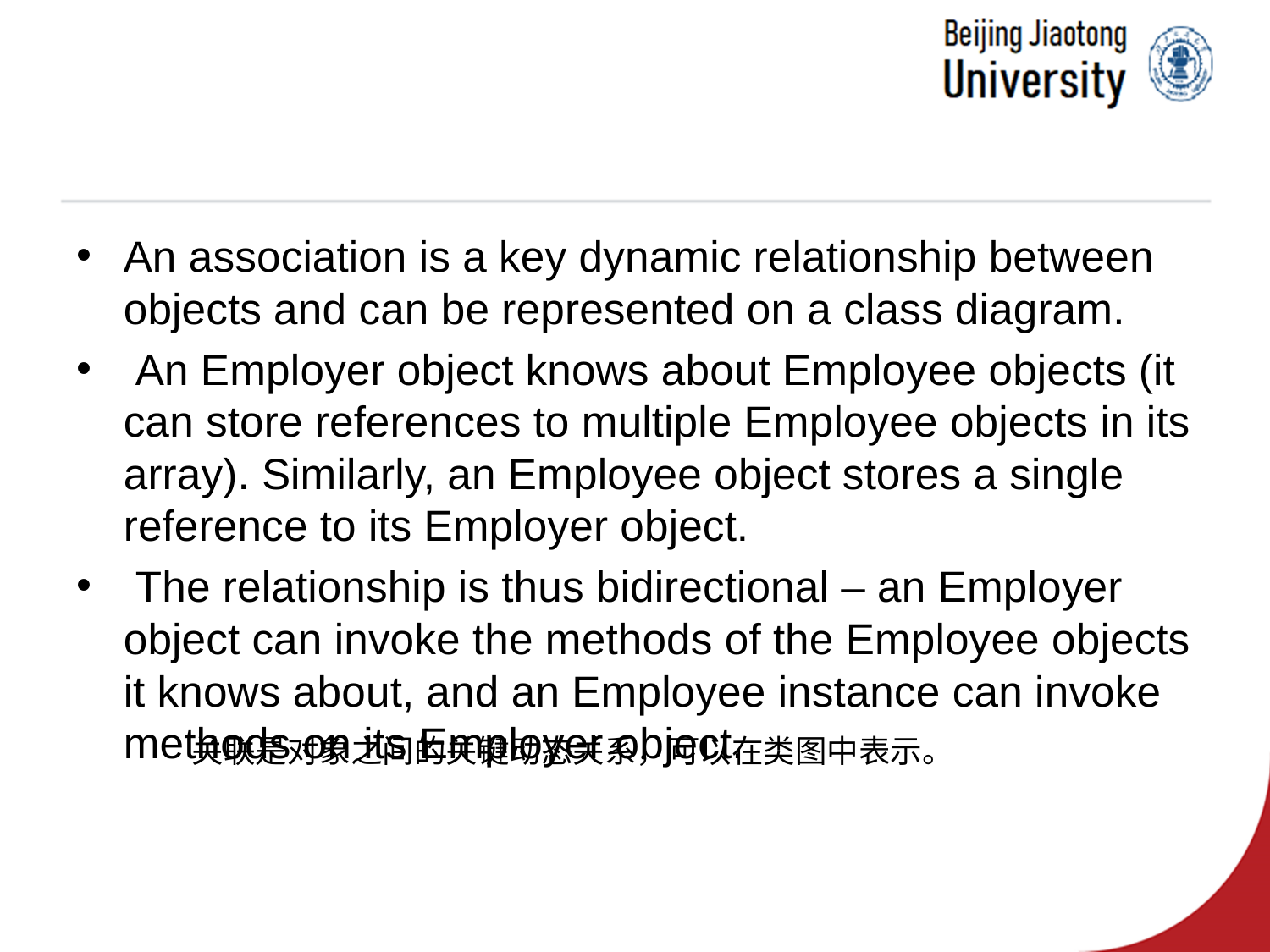

An association is a key dynamic relationship between objects and can be represented on a class diagram.
 An Employer object knows about Employee objects (it can store references to multiple Employee objects in its array). Similarly, an Employee object stores a single reference to its Employer object.
 The relationship is thus bidirectional – an Employer object can invoke the methods of the Employee objects it knows about, and an Employee instance can invoke methods on its Employer object.
关联是对象之间的关键动态关系，可以在类图中表示。